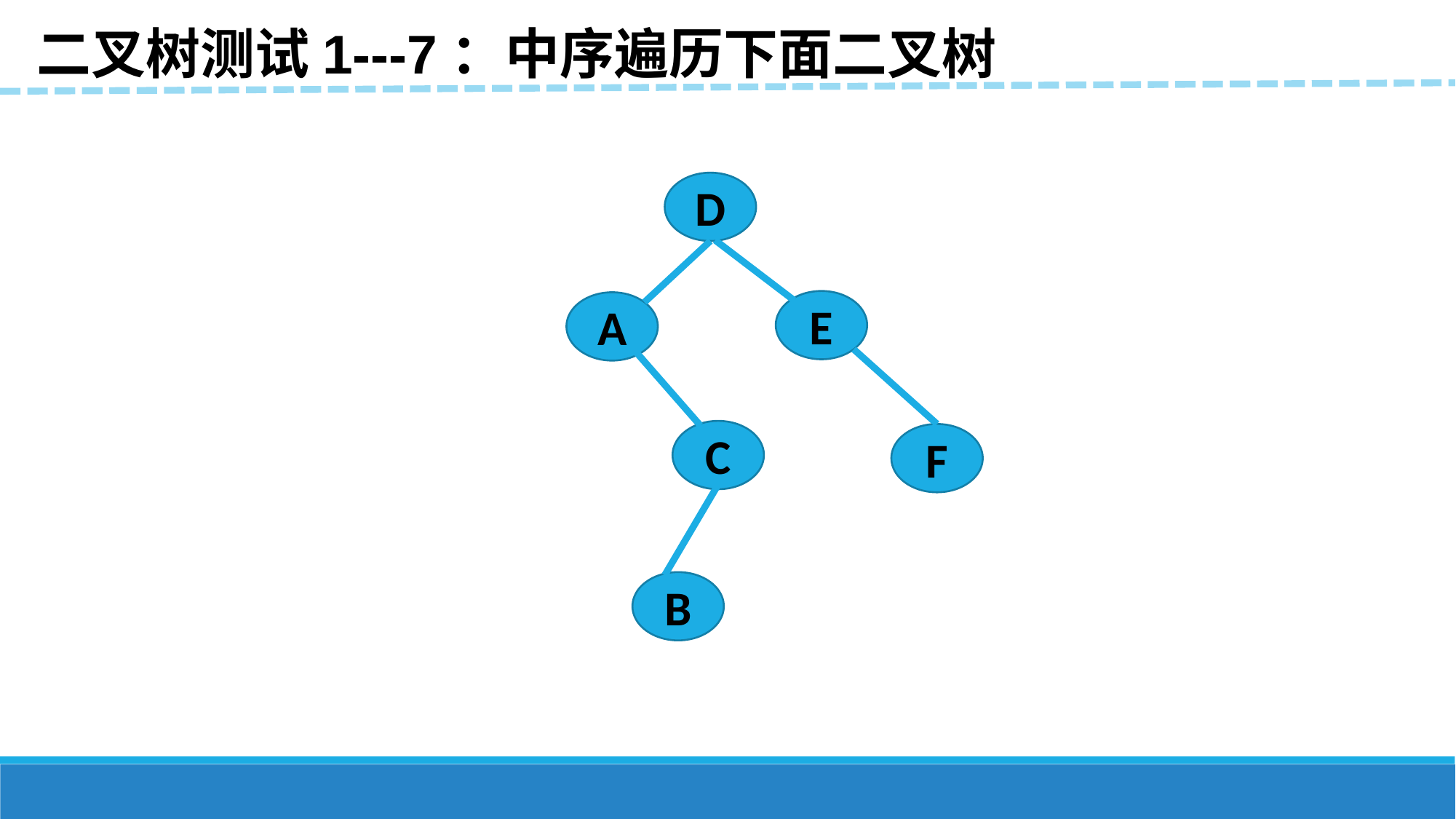

二叉树测试1---7：中序遍历下面二叉树
D
E
A
C
F
B